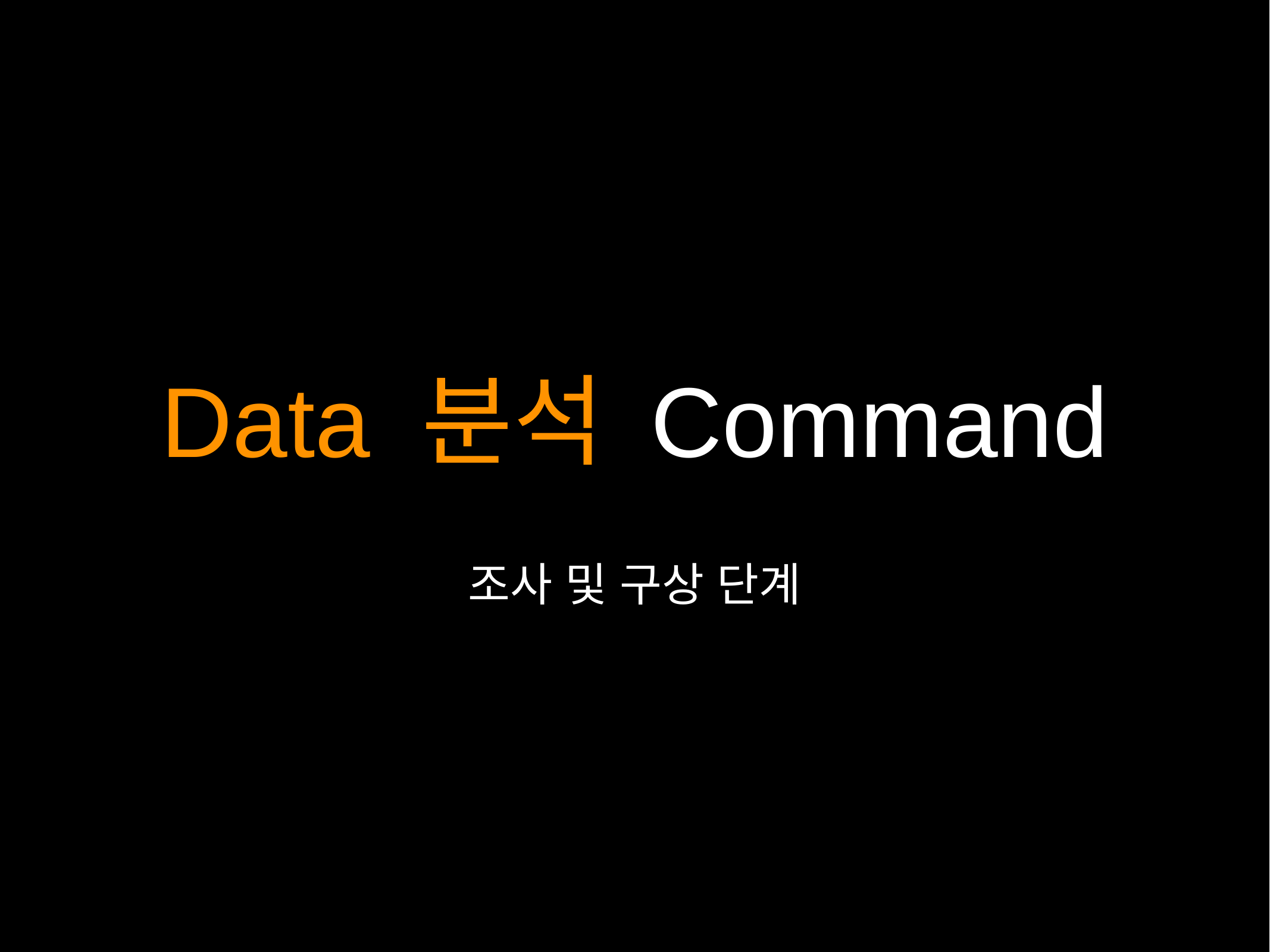

# Data 분석 Command
조사 및 구상 단계